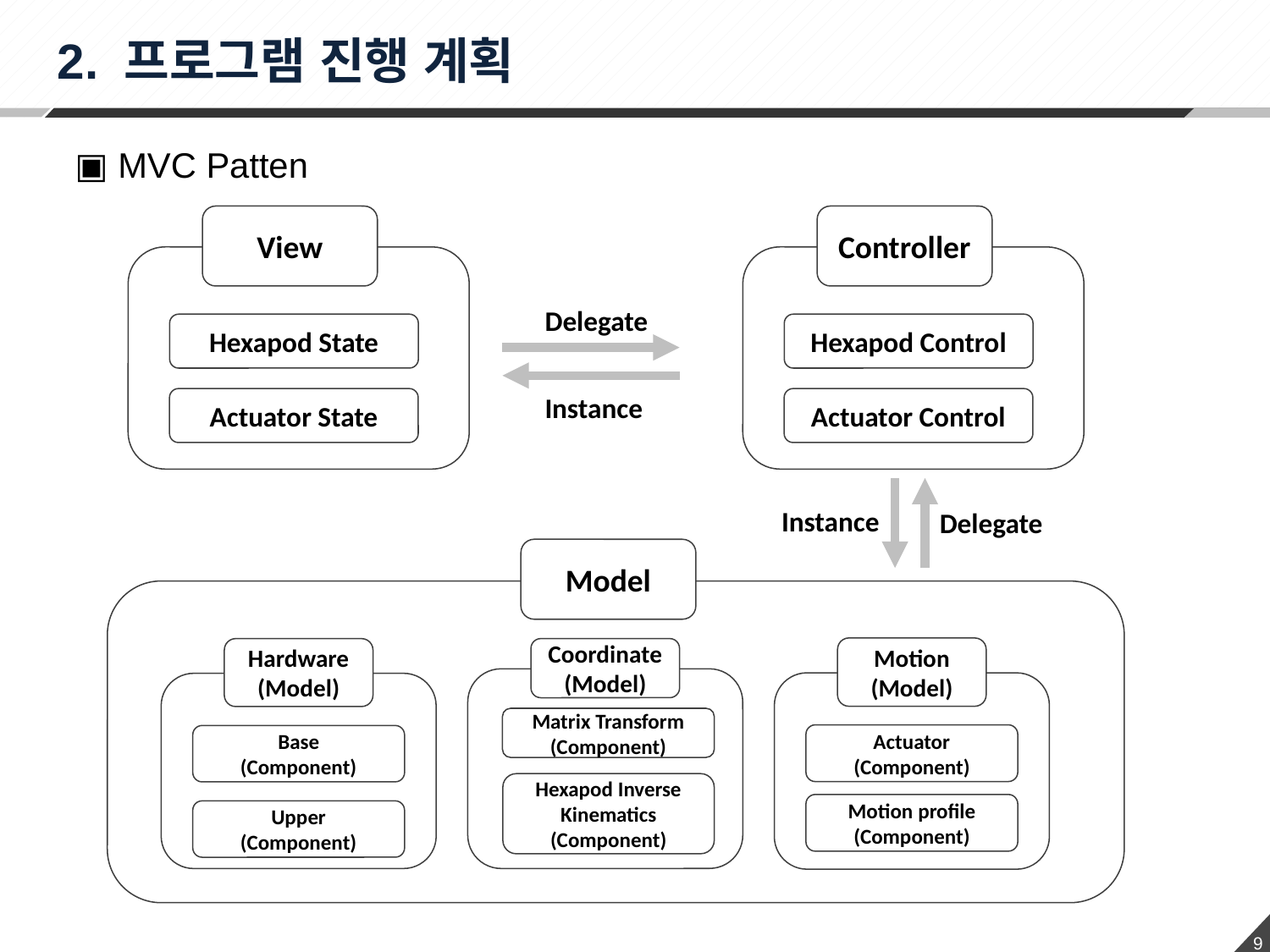

2. 프로그램 진행 계획
▣ MVC Patten
View

Hexapod State
Actuator State
Controller

Hexapod Control
Actuator Control
Delegate
Instance
Instance
Delegate
Model

Motion
(Model)

Actuator
(Component)
Motion profile
(Component)
Hardware
(Model)

Base
(Component)
Upper
(Component)
Coordinate
(Model)

Matrix Transform
(Component)
Hexapod Inverse Kinematics
(Component)